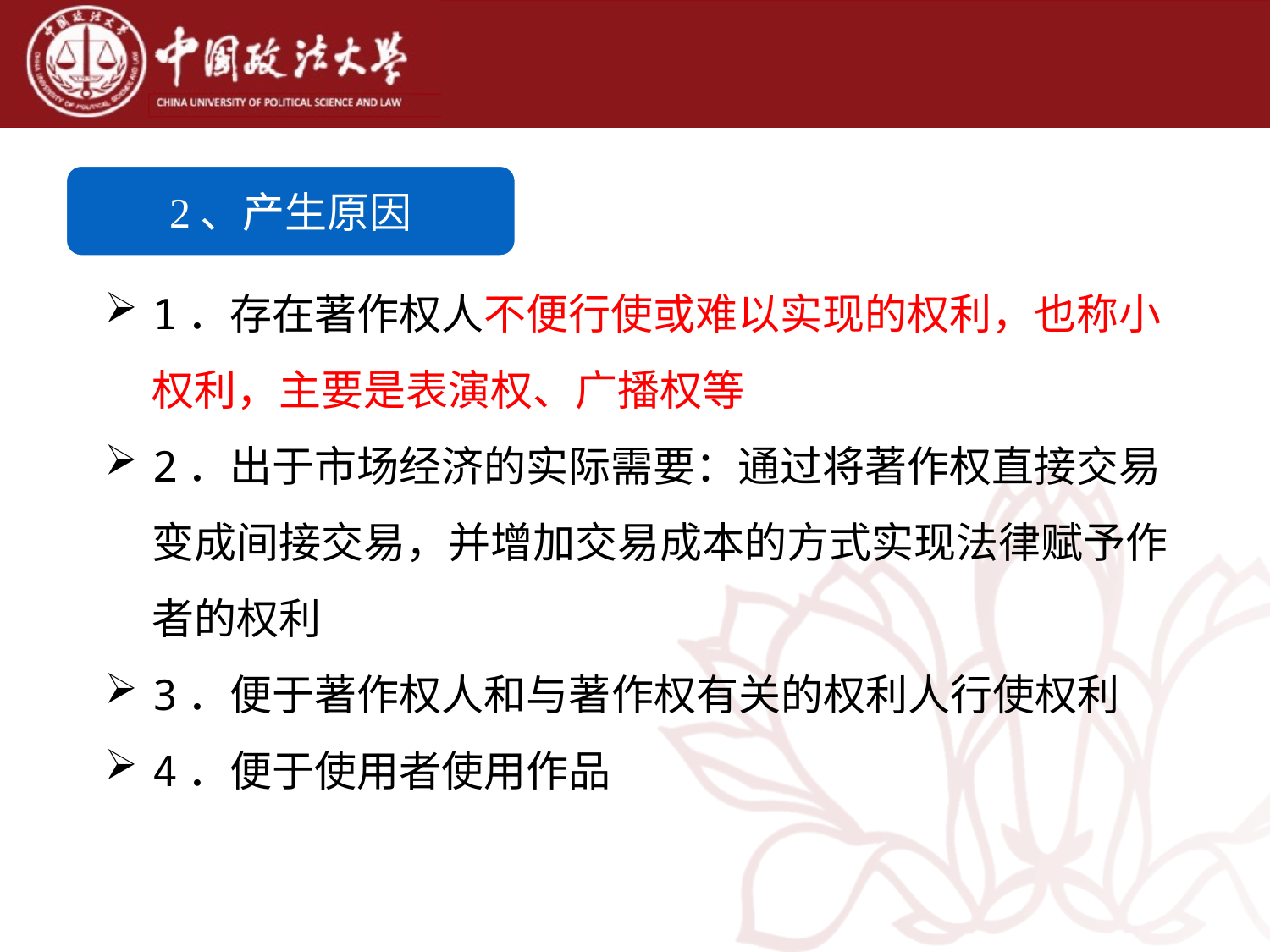

2、产生原因
1．存在著作权人不便行使或难以实现的权利，也称小权利，主要是表演权、广播权等
2．出于市场经济的实际需要：通过将著作权直接交易变成间接交易，并增加交易成本的方式实现法律赋予作者的权利
3．便于著作权人和与著作权有关的权利人行使权利
4．便于使用者使用作品